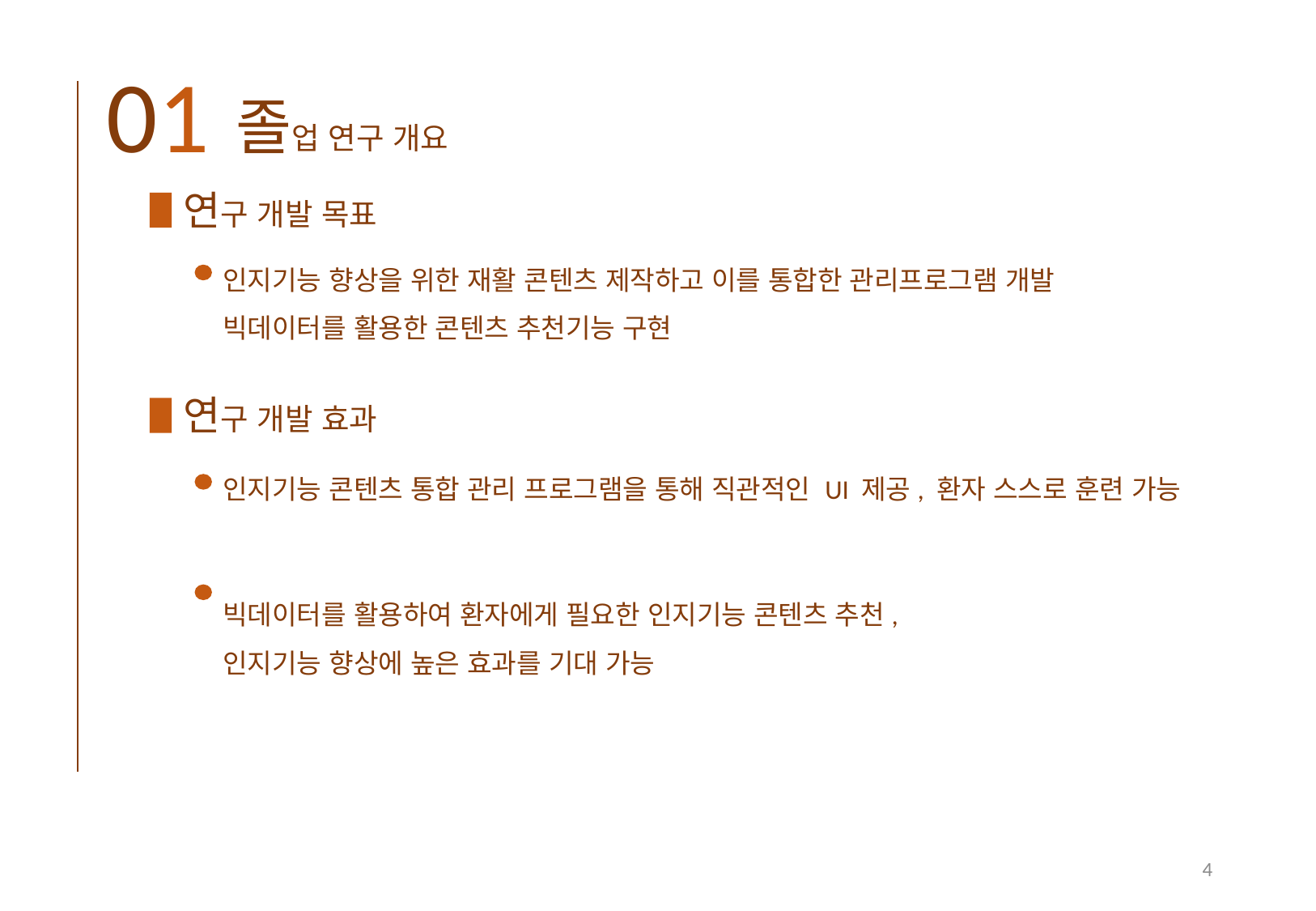

01
졸업 연구 개요
연구 개발 목표

인지기능 향상을 위한 재활 콘텐츠 제작하고 이를 통합한 관리프로그램 개발
빅데이터를 활용한 콘텐츠 추천기능 구현

연구 개발 효과

인지기능 콘텐츠 통합 관리 프로그램을 통해 직관적인 UI 제공, 환자 스스로 훈련 가능

빅데이터를 활용하여 환자에게 필요한 인지기능 콘텐츠 추천,
인지기능 향상에 높은 효과를 기대 가능

4